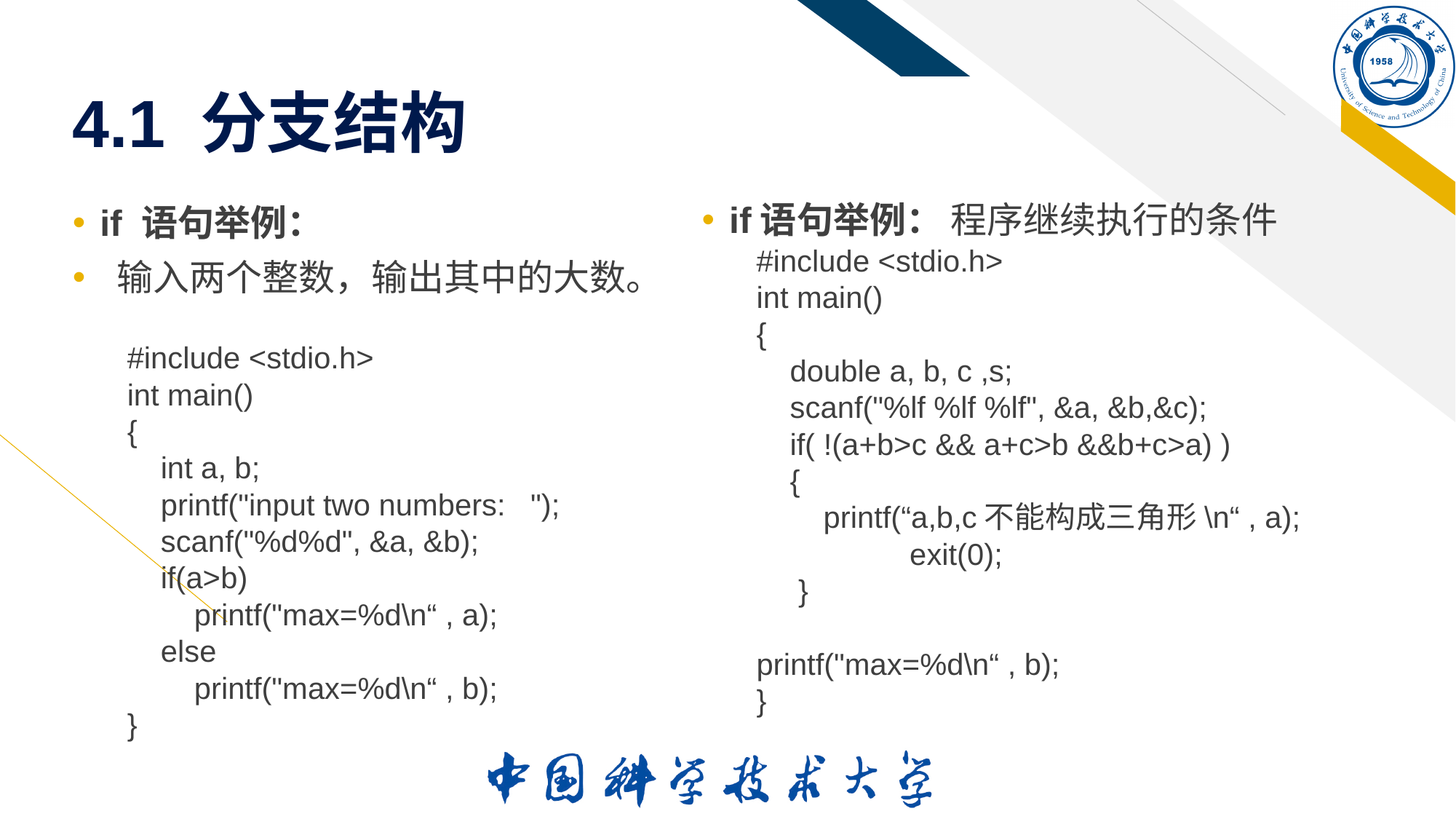

# 4.1 分支结构
if语句举例： 程序继续执行的条件
#include <stdio.h>
int main()
{
    double a, b, c ,s;
    scanf("%lf %lf %lf", &a, &b,&c);
    if( !(a+b>c && a+c>b &&b+c>a) )
    {
        printf(“a,b,c不能构成三角形\n“ , a);
		  exit(0);
     }

printf("max=%d\n“ , b);
}
if 语句举例：
 输入两个整数，输出其中的大数。
#include <stdio.h>
int main()
{
    int a, b;
    printf("input two numbers:   ");
    scanf("%d%d", &a, &b);
    if(a>b)
        printf("max=%d\n“ , a);
    else
        printf("max=%d\n“ , b);
}